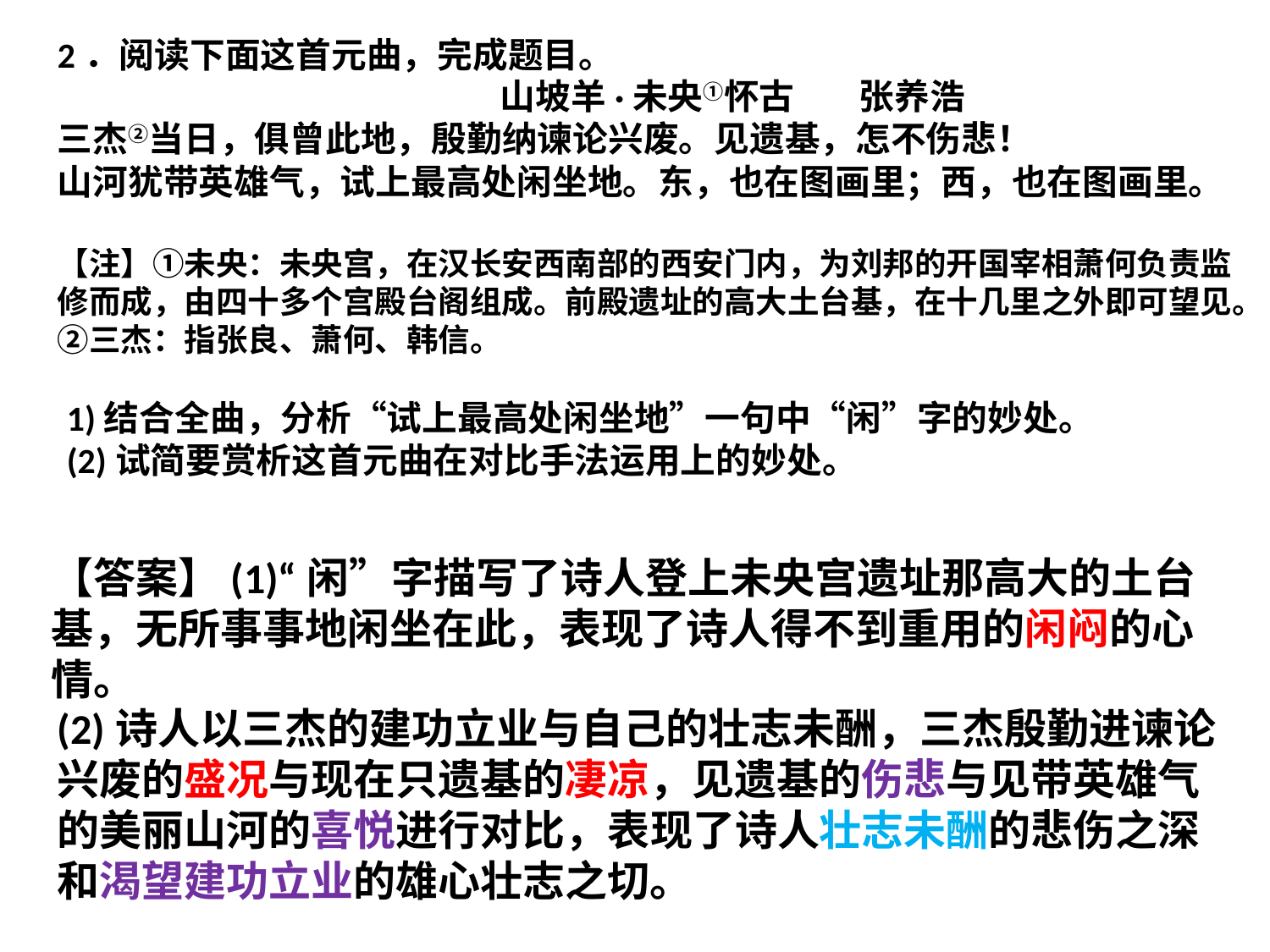

2．阅读下面这首元曲，完成题目。
                                                      山坡羊·未央①怀古        张养浩
三杰②当日，俱曾此地，殷勤纳谏论兴废。见遗基，怎不伤悲！
山河犹带英雄气，试上最高处闲坐地。东，也在图画里；西，也在图画里。

【注】①未央：未央宫，在汉长安西南部的西安门内，为刘邦的开国宰相萧何负责监修而成，由四十多个宫殿台阁组成。前殿遗址的高大土台基，在十几里之外即可望见。②三杰：指张良、萧何、韩信。
1)结合全曲，分析“试上最高处闲坐地”一句中“闲”字的妙处。
(2)试简要赏析这首元曲在对比手法运用上的妙处。
【答案】(1)“闲”字描写了诗人登上未央宫遗址那高大的土台基，无所事事地闲坐在此，表现了诗人得不到重用的闲闷的心情。
(2)诗人以三杰的建功立业与自己的壮志未酬，三杰殷勤进谏论兴废的盛况与现在只遗基的凄凉，见遗基的伤悲与见带英雄气的美丽山河的喜悦进行对比，表现了诗人壮志未酬的悲伤之深和渴望建功立业的雄心壮志之切。